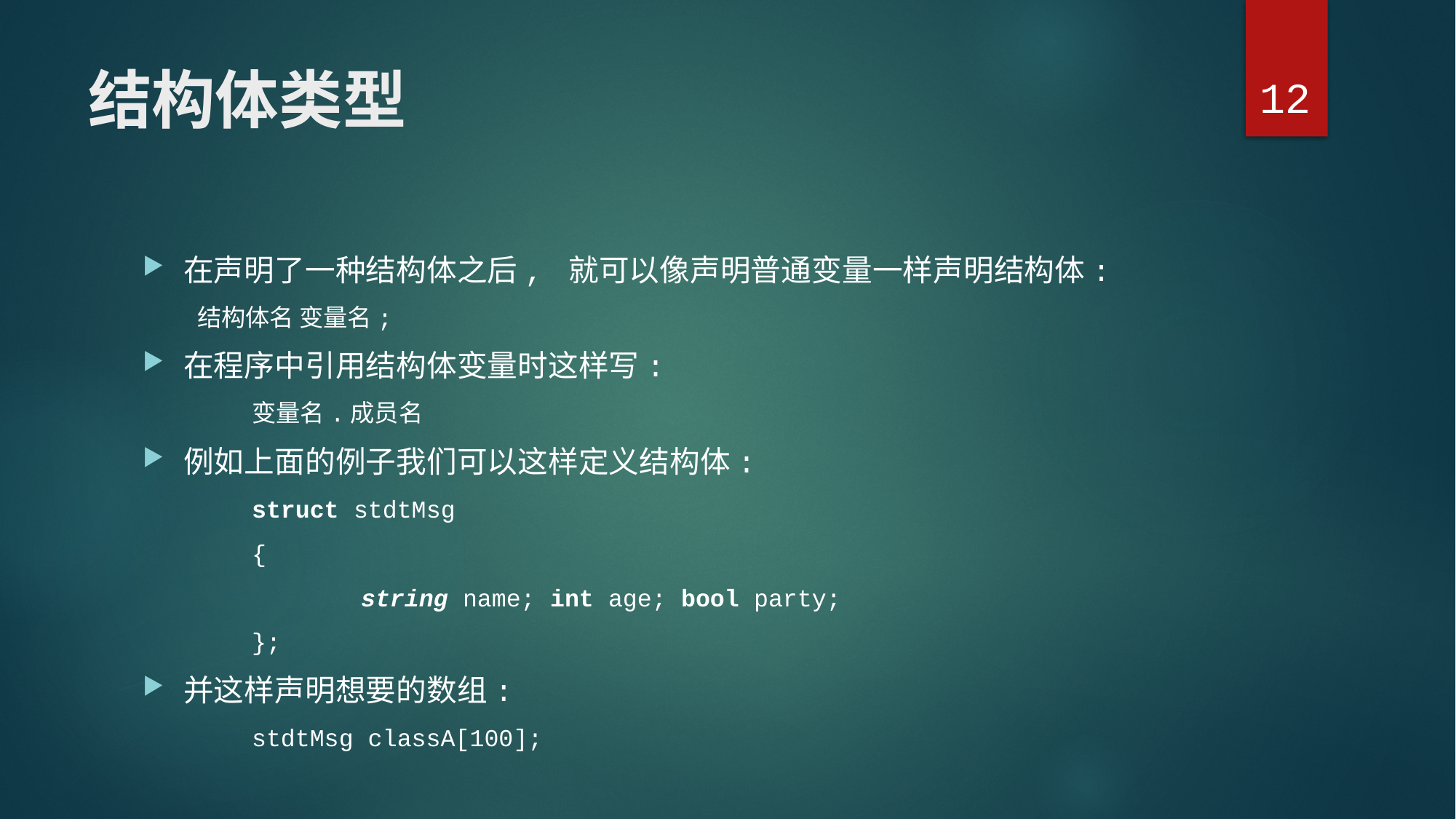

12
# 结构体类型
在声明了一种结构体之后, 就可以像声明普通变量一样声明结构体:
结构体名 变量名;
在程序中引用结构体变量时这样写:
	变量名.成员名
例如上面的例子我们可以这样定义结构体:
	struct stdtMsg
	{
		string name; int age; bool party;
	};
并这样声明想要的数组:
	stdtMsg classA[100];